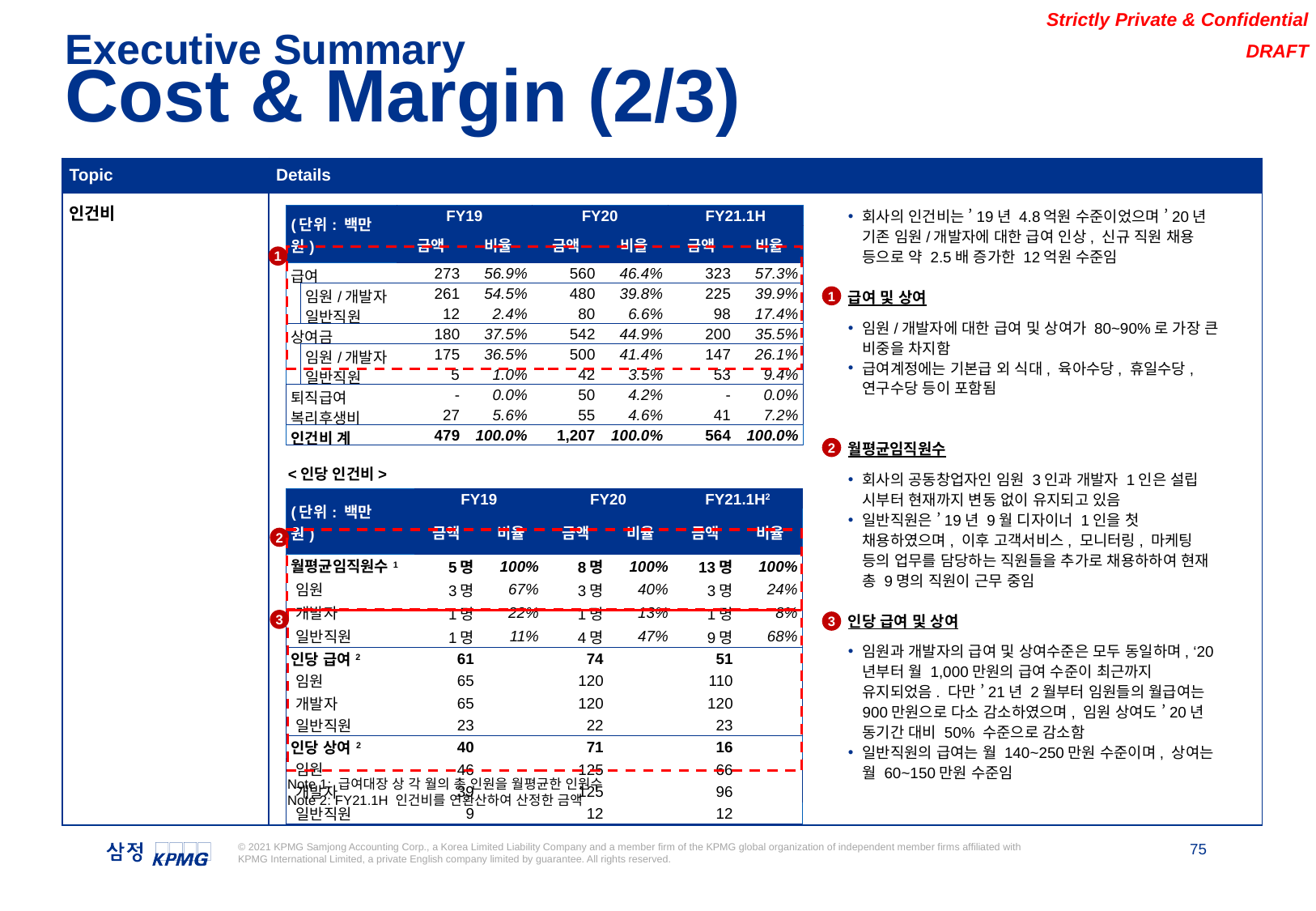

Executive Summary
Cost & Margin (2/3)
| Topic | Details |
| --- | --- |
| 인건비 |  |
회사의 인건비는 ’19년 4.8억원 수준이었으며 ’20년 기존 임원/개발자에 대한 급여 인상, 신규 직원 채용 등으로 약 2.5배 증가한 12억원 수준임

급여 및 상여
임원/개발자에 대한 급여 및 상여가 80~90%로 가장 큰 비중을 차지함
급여계정에는 기본급 외 식대, 육아수당, 휴일수당, 연구수당 등이 포함됨

월평균임직원수
회사의 공동창업자인 임원 3인과 개발자 1인은 설립 시부터 현재까지 변동 없이 유지되고 있음
일반직원은 ’19년 9월 디자이너 1인을 첫 채용하였으며, 이후 고객서비스, 모니터링, 마케팅 등의 업무를 담당하는 직원들을 추가로 채용하하여 현재 총 9명의 직원이 근무 중임

인당 급여 및 상여
임원과 개발자의 급여 및 상여수준은 모두 동일하며, ‘20년부터 월 1,000만원의 급여 수준이 최근까지 유지되었음. 다만 ’21년 2월부터 임원들의 월급여는 900만원으로 다소 감소하였으며, 임원 상여도 ’20년 동기간 대비 50% 수준으로 감소함
일반직원의 급여는 월 140~250만원 수준이며, 상여는 월 60~150만원 수준임
| (단위: 백만원) |  | FY19 |  | FY20 |  | FY21.1H |  |
| --- | --- | --- | --- | --- | --- | --- | --- |
|  |  | 금액 | 비율 | 금액 | 비율 | 금액 | 비율 |
| 급여 |  | 273 | 56.9% | 560 | 46.4% | 323 | 57.3% |
|  | 임원/개발자 | 261 | 54.5% | 480 | 39.8% | 225 | 39.9% |
|  | 일반직원 | 12 | 2.4% | 80 | 6.6% | 98 | 17.4% |
| 상여금 |  | 180 | 37.5% | 542 | 44.9% | 200 | 35.5% |
|  | 임원/개발자 | 175 | 36.5% | 500 | 41.4% | 147 | 26.1% |
|  | 일반직원 | 5 | 1.0% | 42 | 3.5% | 53 | 9.4% |
| 퇴직급여 |  | - | 0.0% | 50 | 4.2% | - | 0.0% |
| 복리후생비 |  | 27 | 5.6% | 55 | 4.6% | 41 | 7.2% |
| 인건비 계 |  | 479 | 100.0% | 1,207 | 100.0% | 564 | 100.0% |
1

1
2
<인당 인건비>
| (단위: 백만원) | FY19 |  | FY20 |  | FY21.1H2 |  |
| --- | --- | --- | --- | --- | --- | --- |
|  | 금액 | 비율 | 금액 | 비율 | 금액 | 비율 |
| 월평균임직원수1 | 5명 | 100% | 8명 | 100% | 13명 | 100% |
| 임원 | 3명 | 67% | 3명 | 40% | 3명 | 24% |
| 개발자 | 1명 | 22% | 1명 | 13% | 1명 | 8% |
| 일반직원 | 1명 | 11% | 4명 | 47% | 9명 | 68% |
| 인당 급여2 | 61 |  | 74 |  | 51 |  |
| 임원 | 65 |  | 120 |  | 110 |  |
| 개발자 | 65 |  | 120 |  | 120 |  |
| 일반직원 | 23 |  | 22 |  | 23 |  |
| 인당 상여 2 | 40 |  | 71 |  | 16 |  |
| 임원 | 46 |  | 125 |  | 66 |  |
| 개발자 | 39 |  | 125 |  | 96 |  |
| 일반직원 | 9 |  | 12 |  | 12 |  |
2

3

3
Note 1: 급여대장 상 각 월의 총 인원을 월평균한 인원수
Note 2: FY21.1H 인건비를 연환산하여 산정한 금액